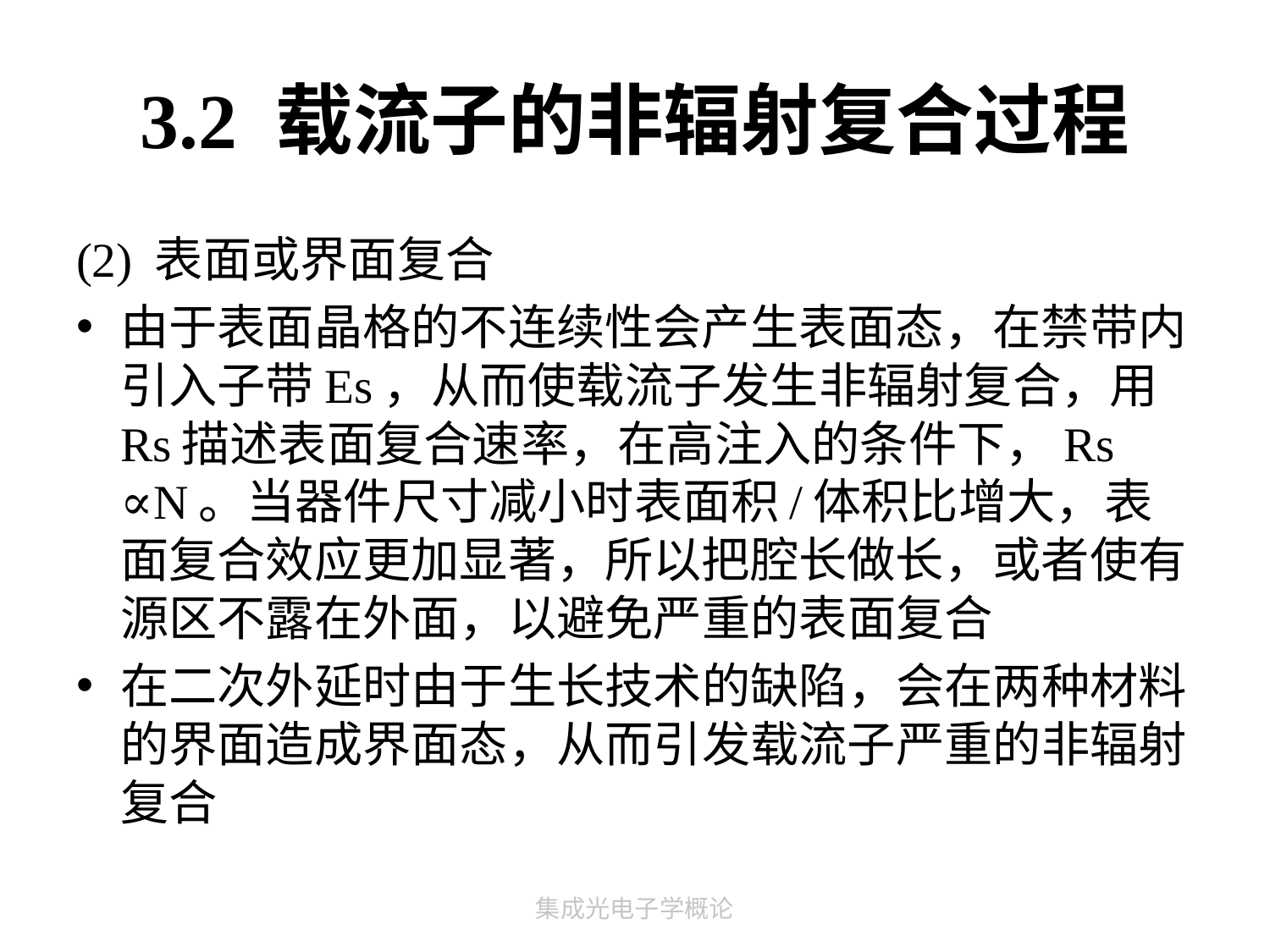

# 3.2 载流子的非辐射复合过程
(2) 表面或界面复合
由于表面晶格的不连续性会产生表面态，在禁带内引入子带Es，从而使载流子发生非辐射复合，用Rs描述表面复合速率，在高注入的条件下，Rs ∝N。当器件尺寸减小时表面积/体积比增大，表面复合效应更加显著，所以把腔长做长，或者使有源区不露在外面，以避免严重的表面复合
在二次外延时由于生长技术的缺陷，会在两种材料的界面造成界面态，从而引发载流子严重的非辐射复合
集成光电子学概论
10